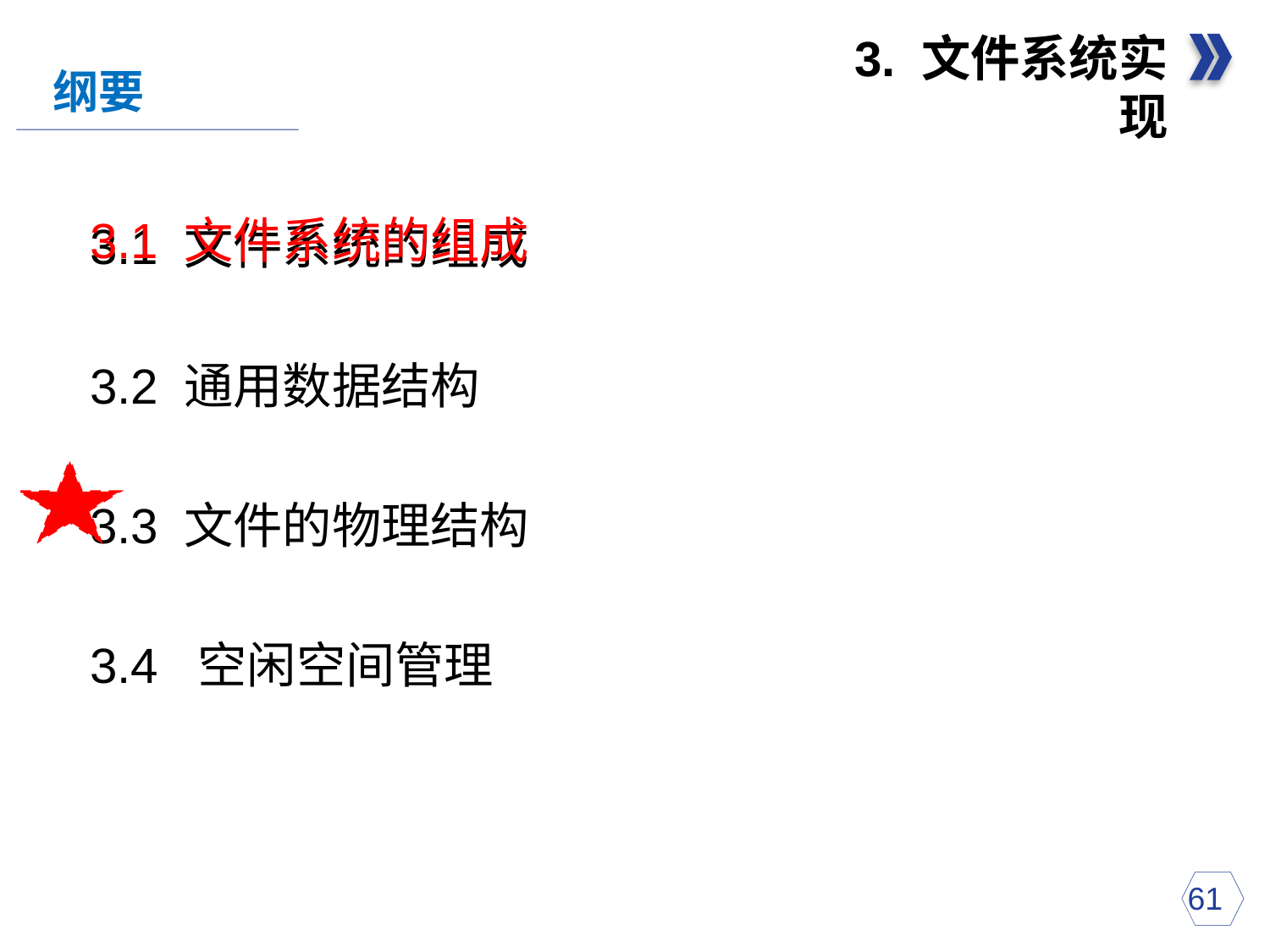

3. 文件系统实现

纲要
3.1 文件系统的组成
3.2 通用数据结构
3.3 文件的物理结构
3.4  空闲空间管理

3.1 文件系统的组成

 61